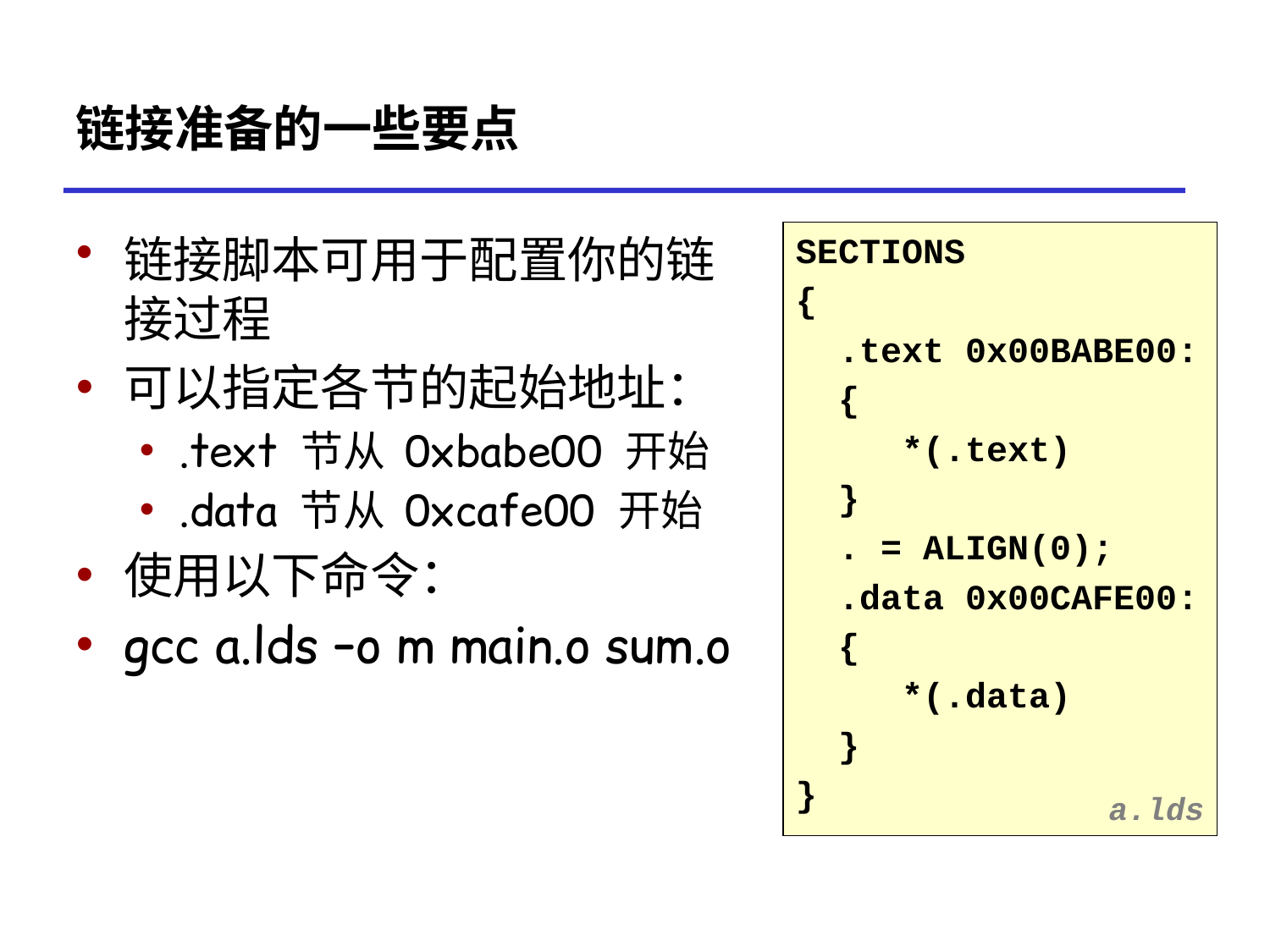

# 链接准备的一些要点
链接脚本可用于配置你的链接过程
可以指定各节的起始地址：
.text 节从 0xbabe00 开始
.data 节从 0xcafe00 开始
使用以下命令：
gcc a.lds –o m main.o sum.o

SECTIONS
{
  .text 0x00BABE00:
  {
     *(.text)
  }
  . = ALIGN(0);
  .data 0x00CAFE00:
  {
     *(.data)
  }
}

a.lds